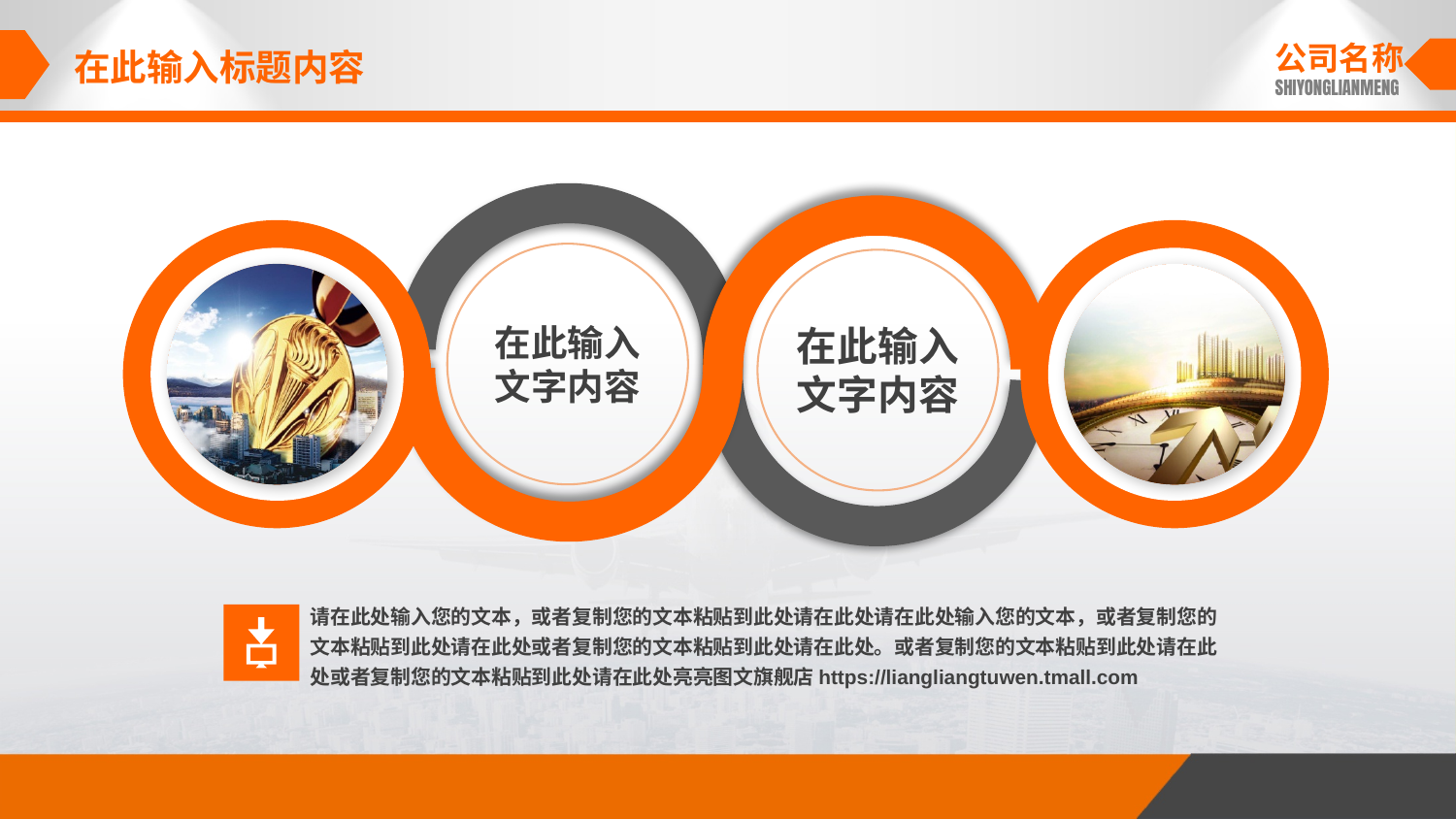

公司名称
SHIYONGLIANMENG

在此输入标题内容

在此输入文字内容
在此输入文字内容

请在此处输入您的文本，或者复制您的文本粘贴到此处请在此处请在此处输入您的文本，或者复制您的文本粘贴到此处请在此处或者复制您的文本粘贴到此处请在此处。或者复制您的文本粘贴到此处请在此处或者复制您的文本粘贴到此处请在此处亮亮图文旗舰店https://liangliangtuwen.tmall.com